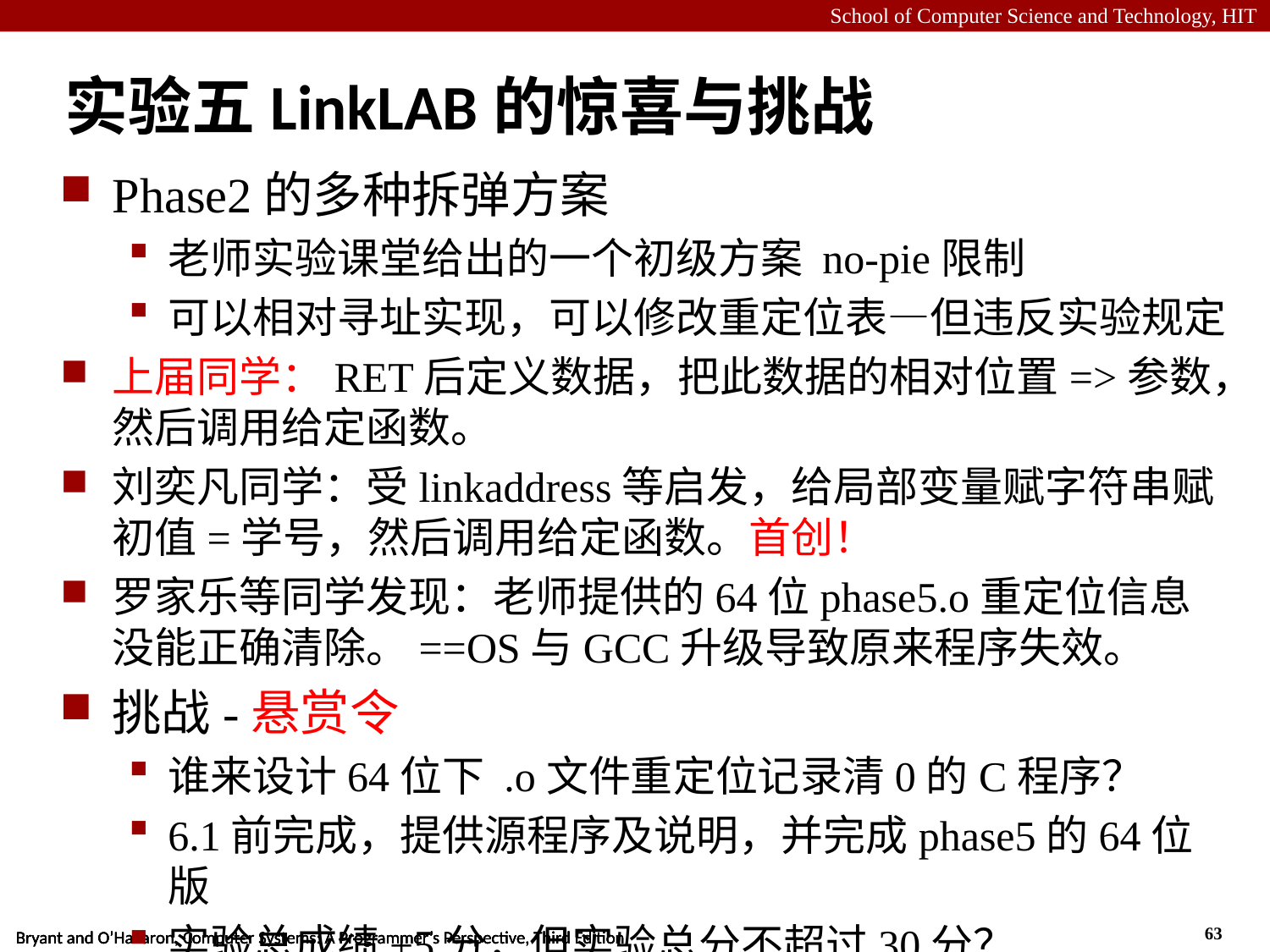

# 实验五LinkLAB的惊喜与挑战
Phase2的多种拆弹方案
老师实验课堂给出的一个初级方案 no-pie限制
可以相对寻址实现，可以修改重定位表—但违反实验规定
上届同学：RET后定义数据，把此数据的相对位置=>参数，然后调用给定函数。
刘奕凡同学：受linkaddress等启发，给局部变量赋字符串赋初值=学号，然后调用给定函数。首创！
罗家乐等同学发现：老师提供的64位phase5.o重定位信息没能正确清除。==OS与GCC升级导致原来程序失效。
挑战-悬赏令
谁来设计64位下 .o文件重定位记录清0的C程序？
6.1前完成，提供源程序及说明，并完成phase5的64位版
实验总成绩+5分，但实验总分不超过30分？